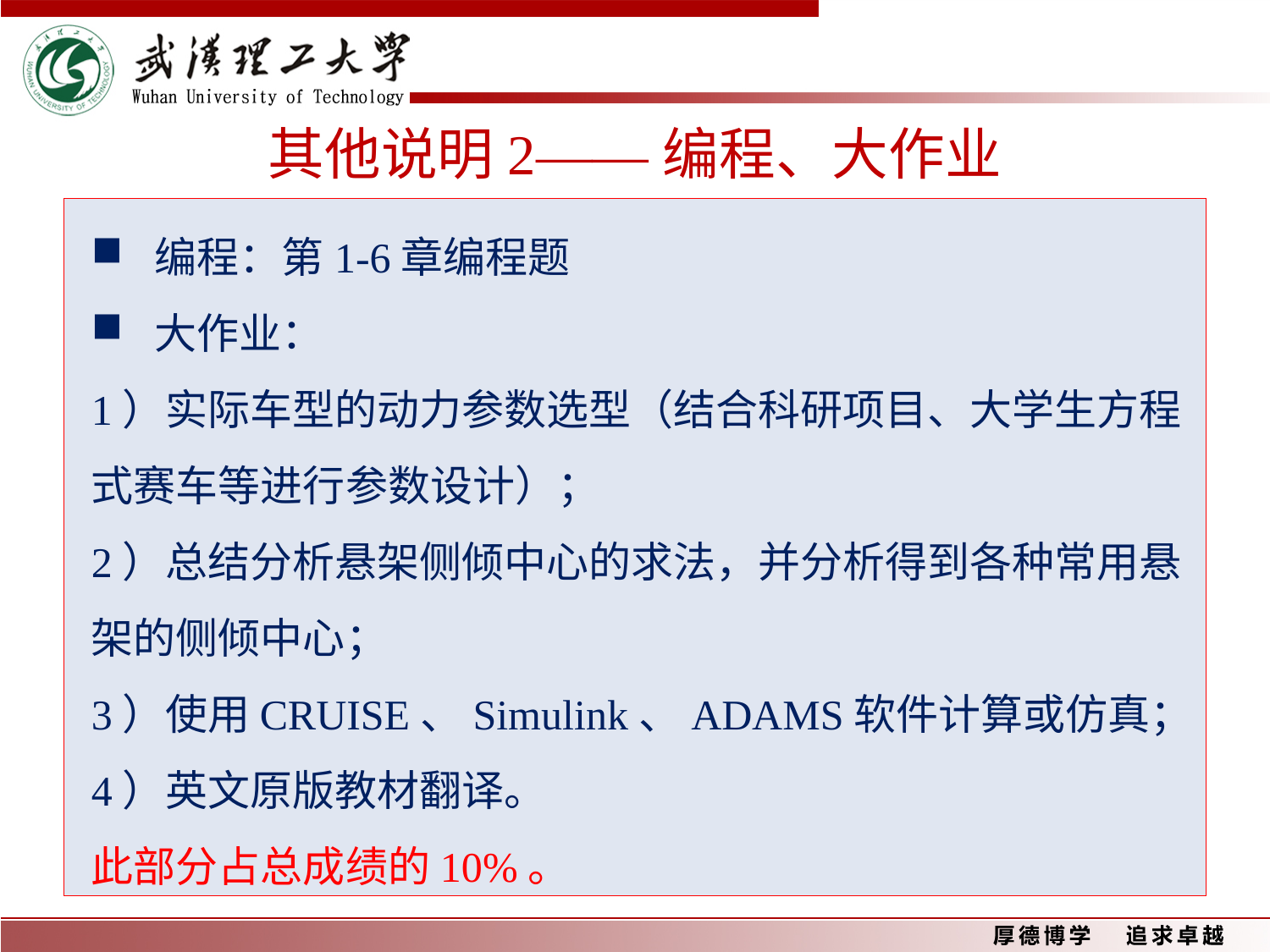

# 其他说明2——编程、大作业
编程：第1-6章编程题
大作业：
1）实际车型的动力参数选型（结合科研项目、大学生方程式赛车等进行参数设计）；
2）总结分析悬架侧倾中心的求法，并分析得到各种常用悬架的侧倾中心；
3）使用CRUISE、Simulink、ADAMS软件计算或仿真；
4）英文原版教材翻译。
此部分占总成绩的10%。